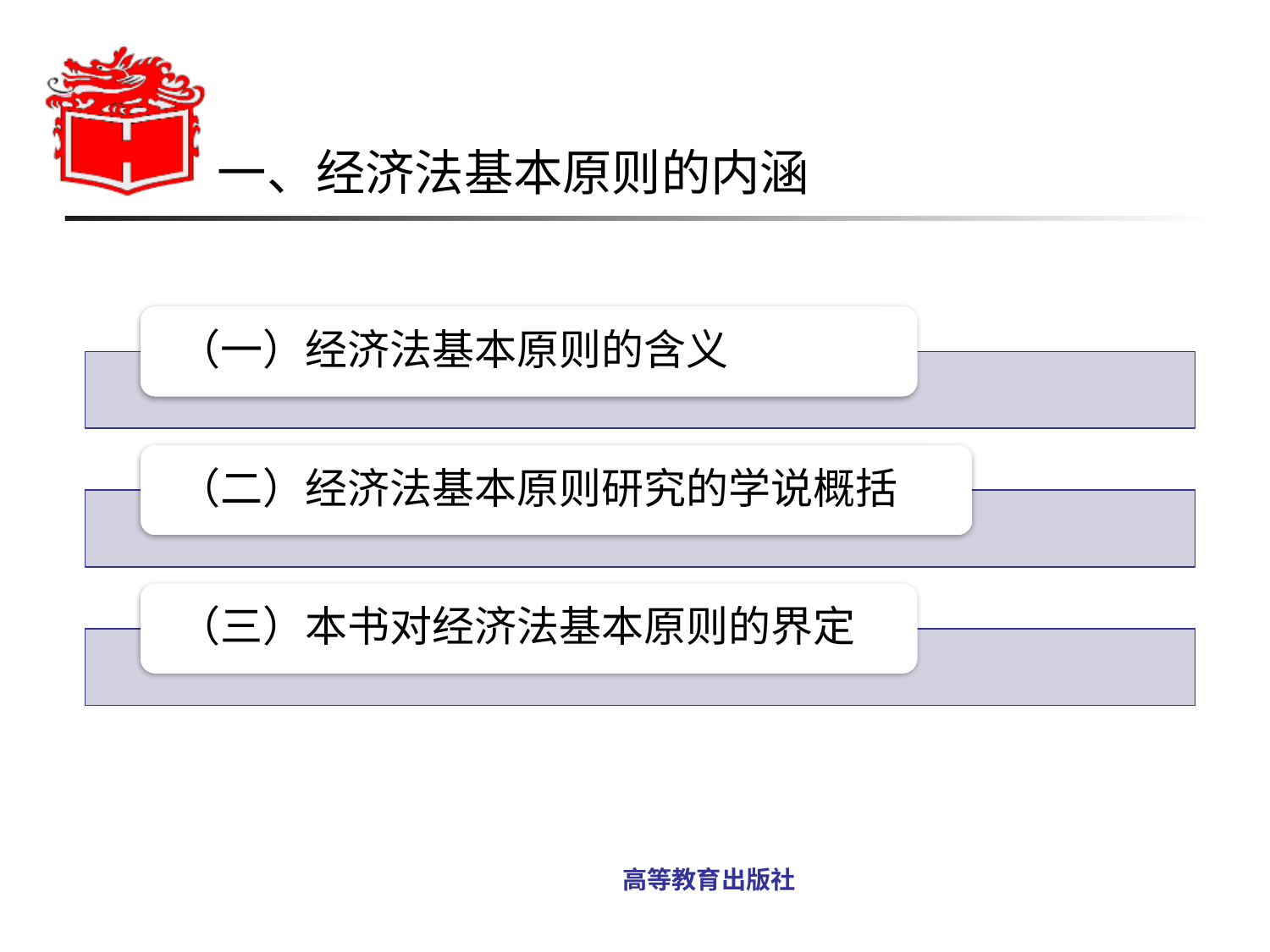

一、经济法基本原则的内涵
（一）经济法基本原则的含义
（二）经济法基本原则研究的学说概括
（三）本书对经济法基本原则的界定

高等教育出版社